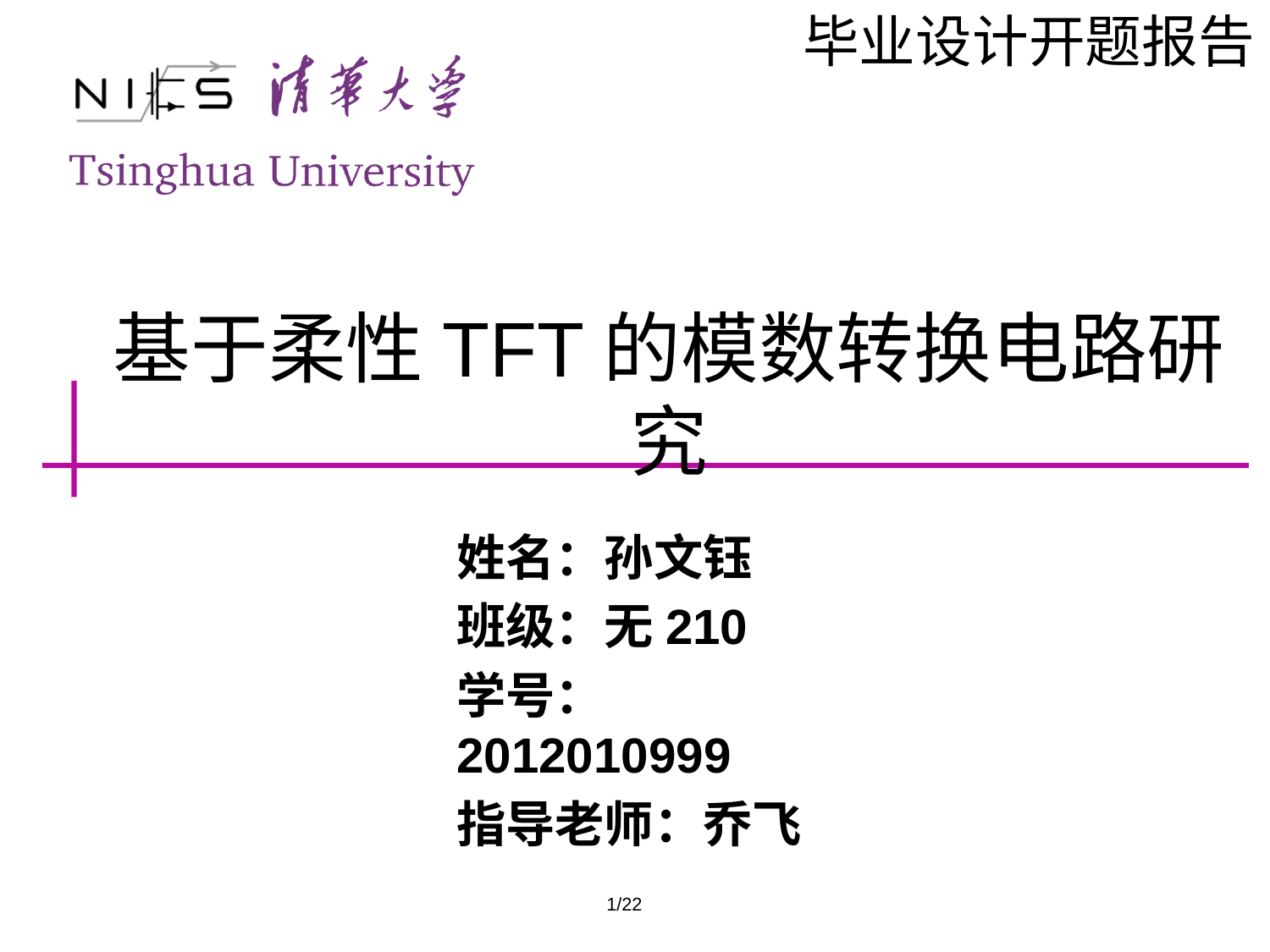

毕业设计开题报告
# 基于柔性TFT的模数转换电路研究
姓名：孙文钰
班级：无210
学号：2012010999
指导老师：乔飞
1/22